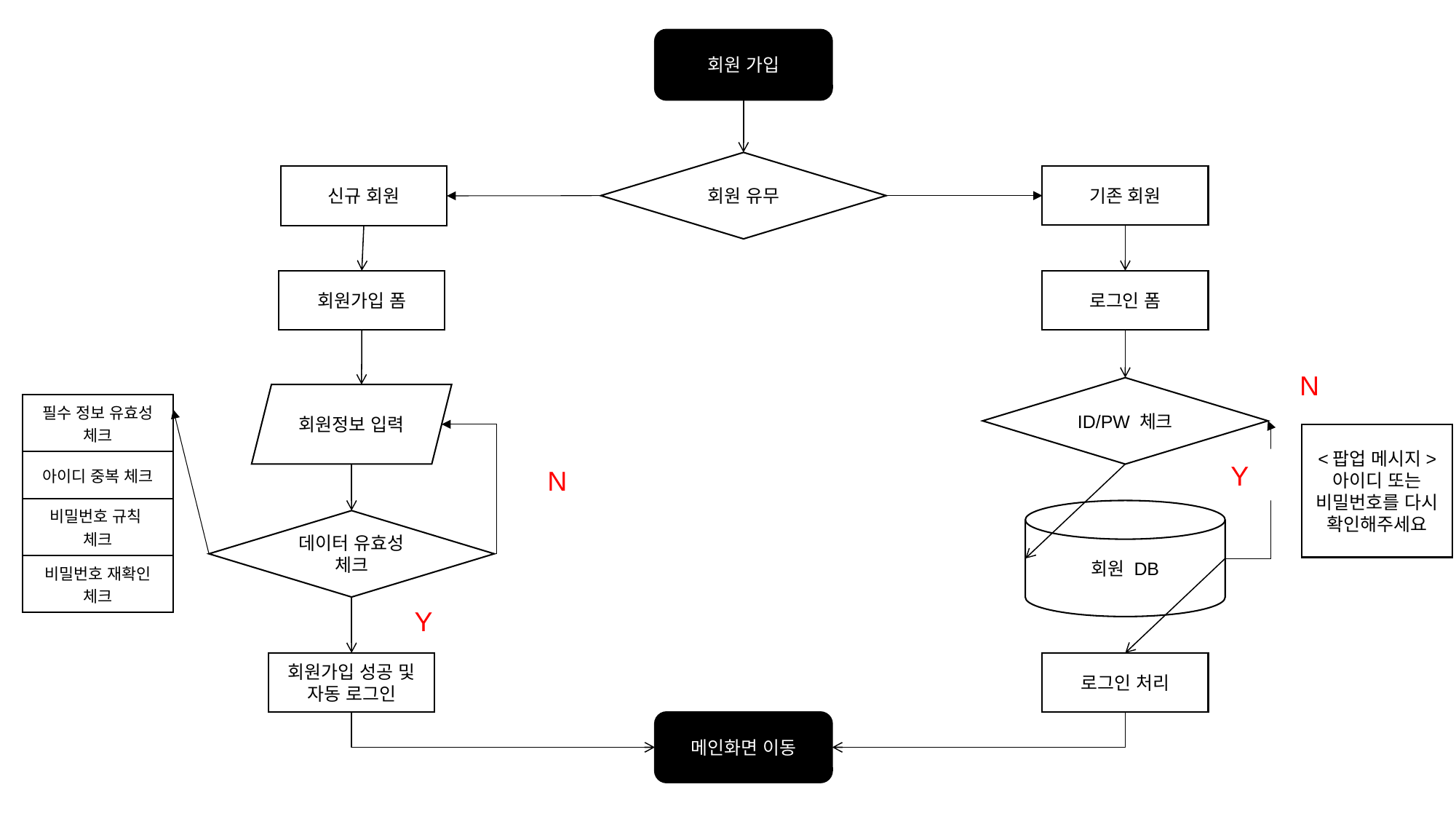

회원 가입
회원 유무
기존 회원
신규 회원
회원가입 폼
로그인 폼
N
ID/PW 체크
회원정보 입력
| 필수 정보 유효성 체크 |
| --- |
| 아이디 중복 체크 |
| 비밀번호 규칙 체크 |
| 비밀번호 재확인 체크 |
<팝업 메시지>
아이디 또는 비밀번호를 다시 확인해주세요
N
Y
회원 DB
데이터 유효성 체크
Y
회원가입 성공 및 자동 로그인
로그인 처리
메인화면 이동